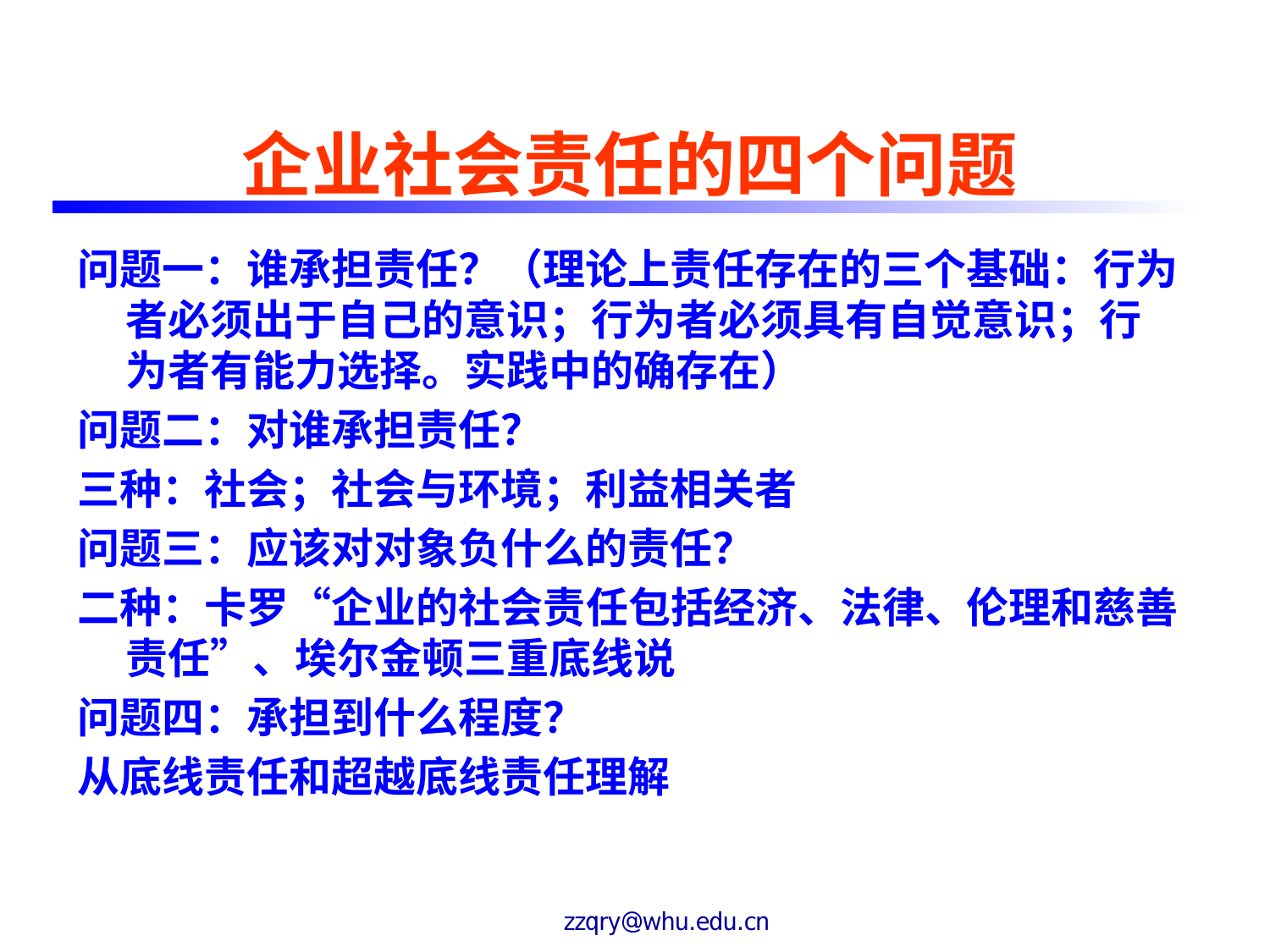

# 企业社会责任的四个问题
问题一：谁承担责任？（理论上责任存在的三个基础：行为者必须出于自己的意识；行为者必须具有自觉意识；行为者有能力选择。实践中的确存在）
问题二：对谁承担责任？
三种：社会；社会与环境；利益相关者
问题三：应该对对象负什么的责任？
二种：卡罗“企业的社会责任包括经济、法律、伦理和慈善责任”、埃尔金顿三重底线说
问题四：承担到什么程度？
从底线责任和超越底线责任理解

zzqry@whu.edu.cn
20